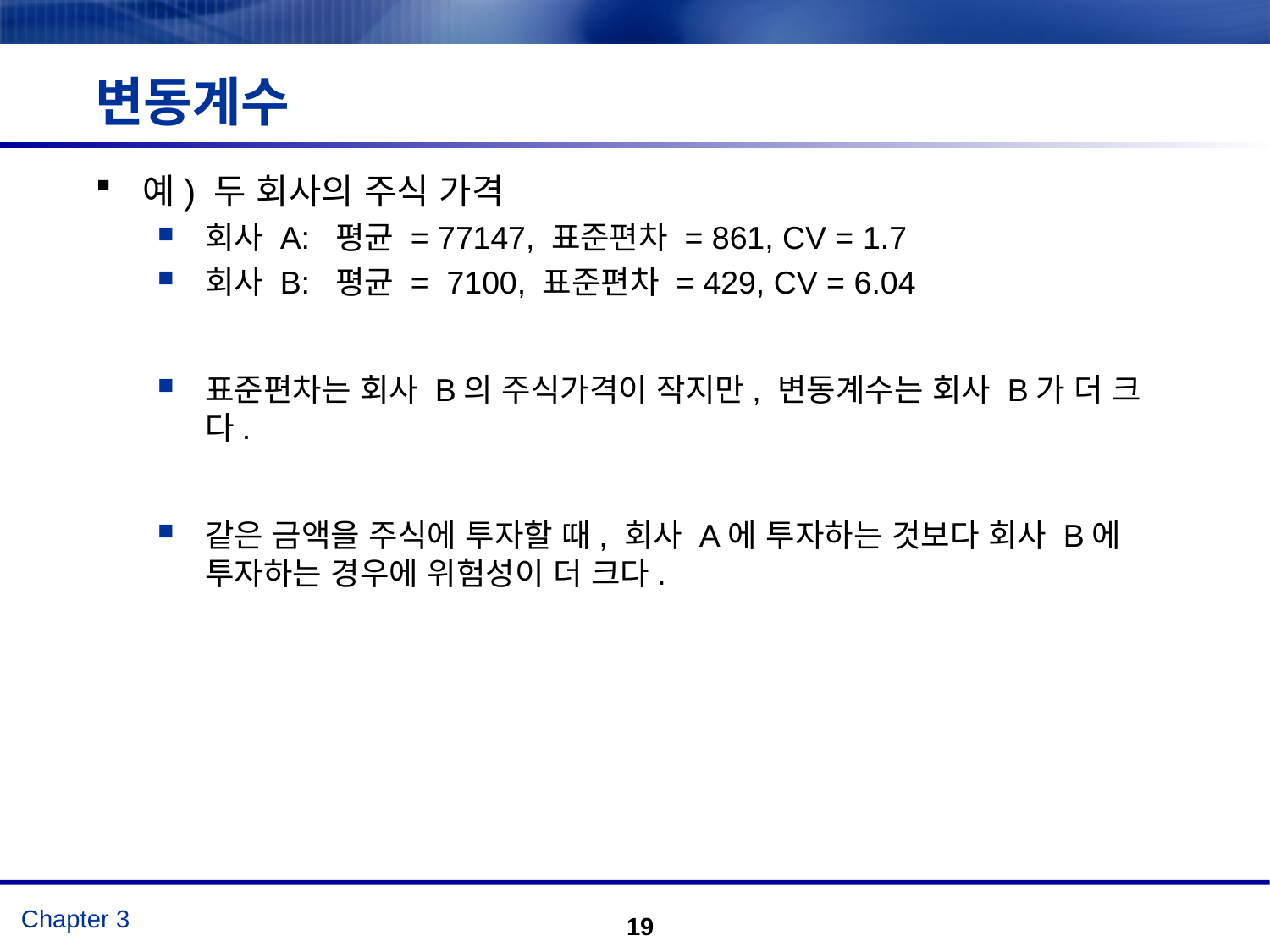

# 변동계수
예) 두 회사의 주식 가격
회사 A:  평균 = 77147, 표준편차 = 861, CV = 1.7
회사 B:  평균 =  7100, 표준편차 = 429, CV = 6.04

표준편차는 회사 B의 주식가격이 작지만, 변동계수는 회사 B가 더 크다.

같은 금액을 주식에 투자할 때, 회사 A에 투자하는 것보다 회사 B에 투자하는 경우에 위험성이 더 크다.
19